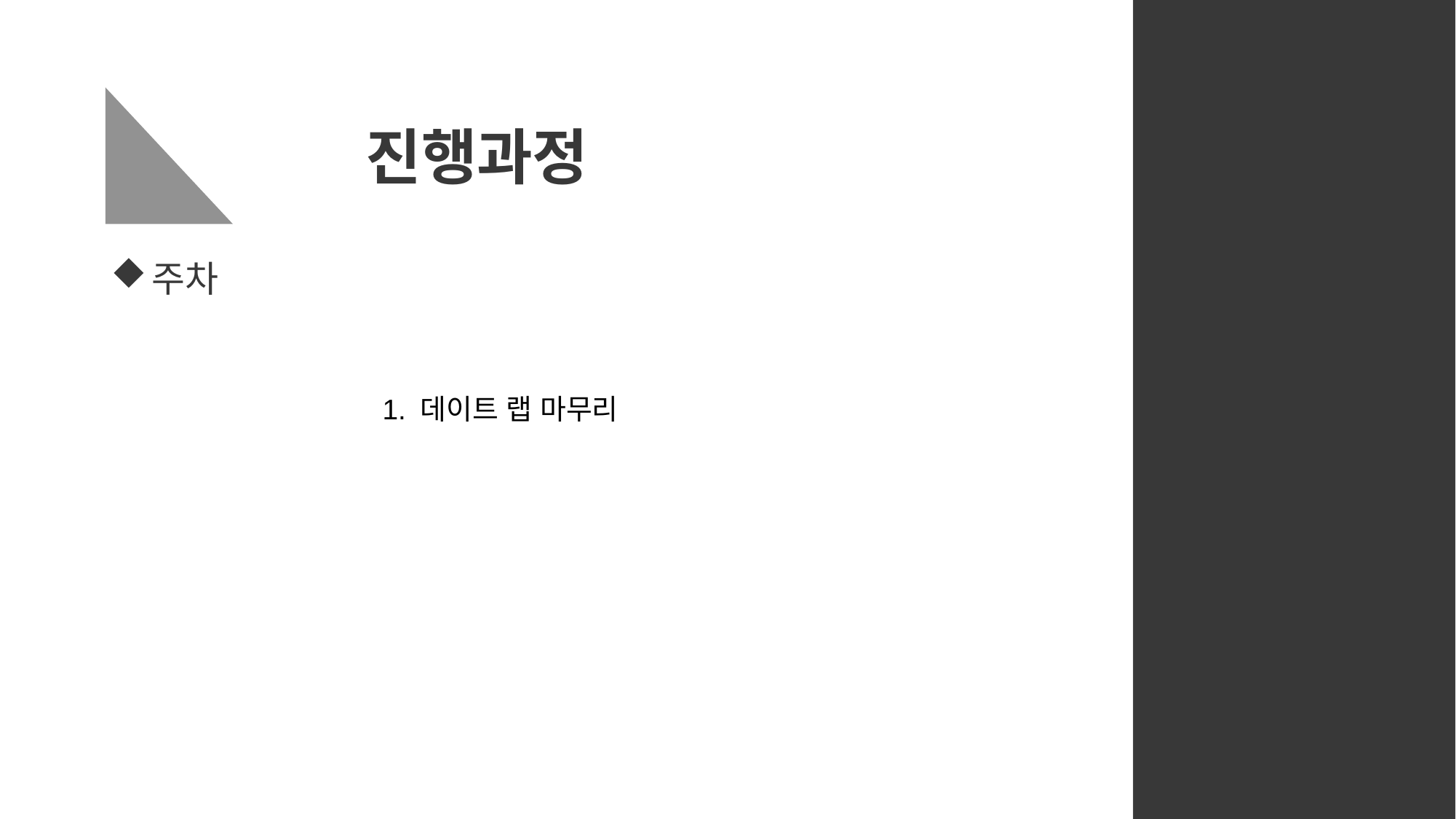

# 진행과정
주차
1. 데이트 랩 마무리